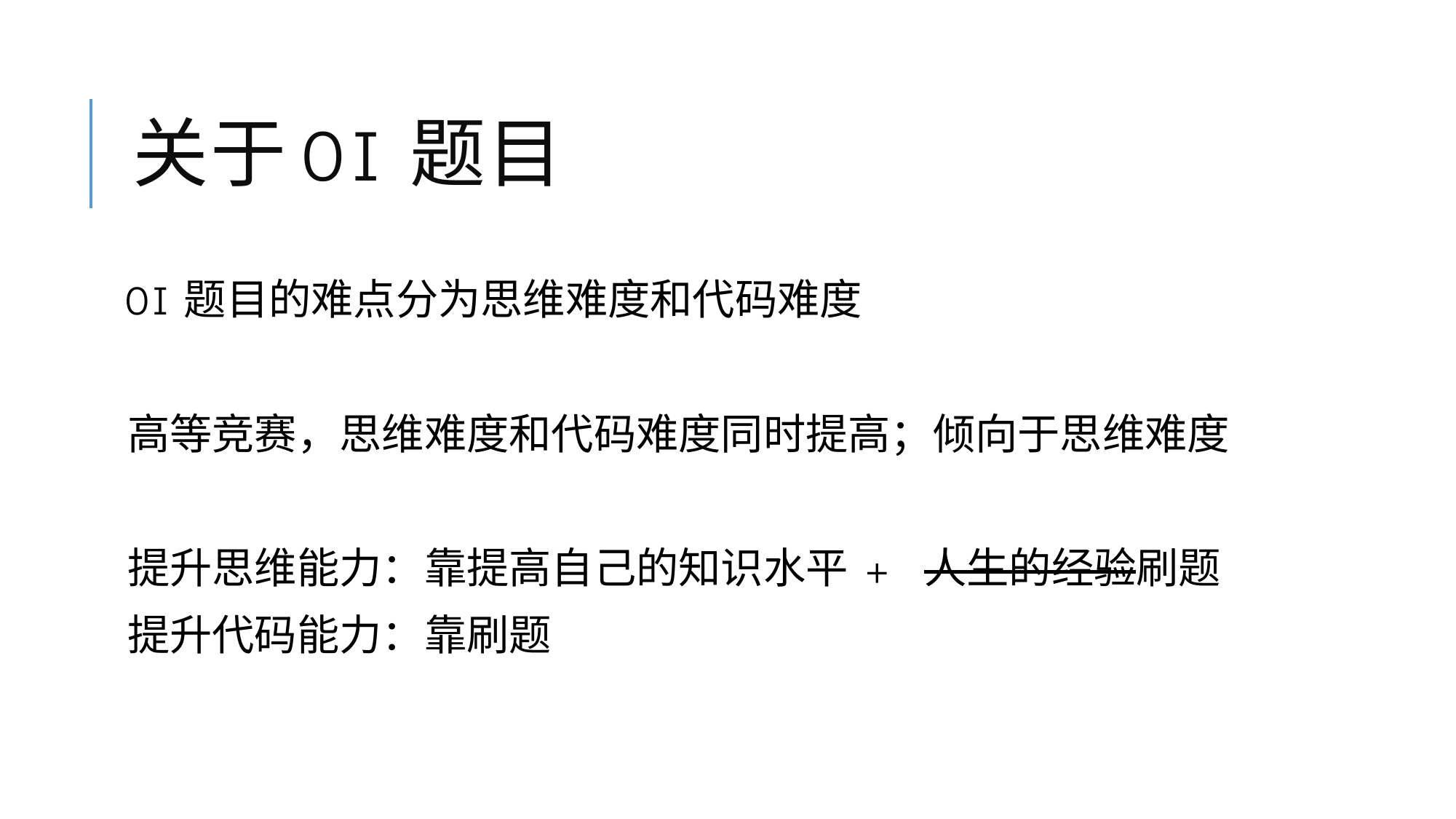

# 关于oi题目
OI题目的难点分为思维难度和代码难度

高等竞赛，思维难度和代码难度同时提高；倾向于思维难度

提升思维能力：靠提高自己的知识水平 + 人生的经验刷题
提升代码能力：靠刷题